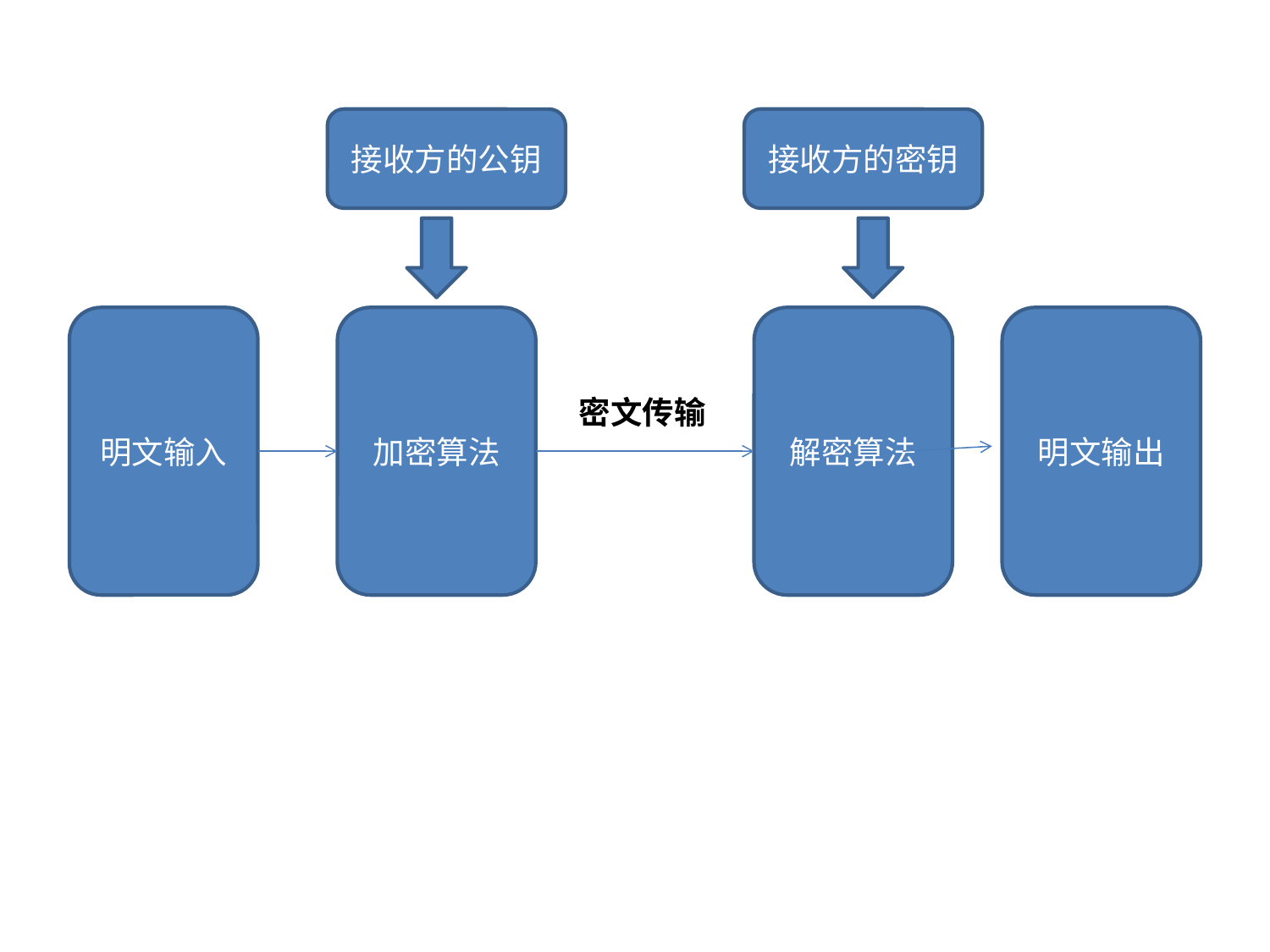

接收方的公钥
接收方的密钥

明文输入
加密算法
解密算法
明文输出
密文传输